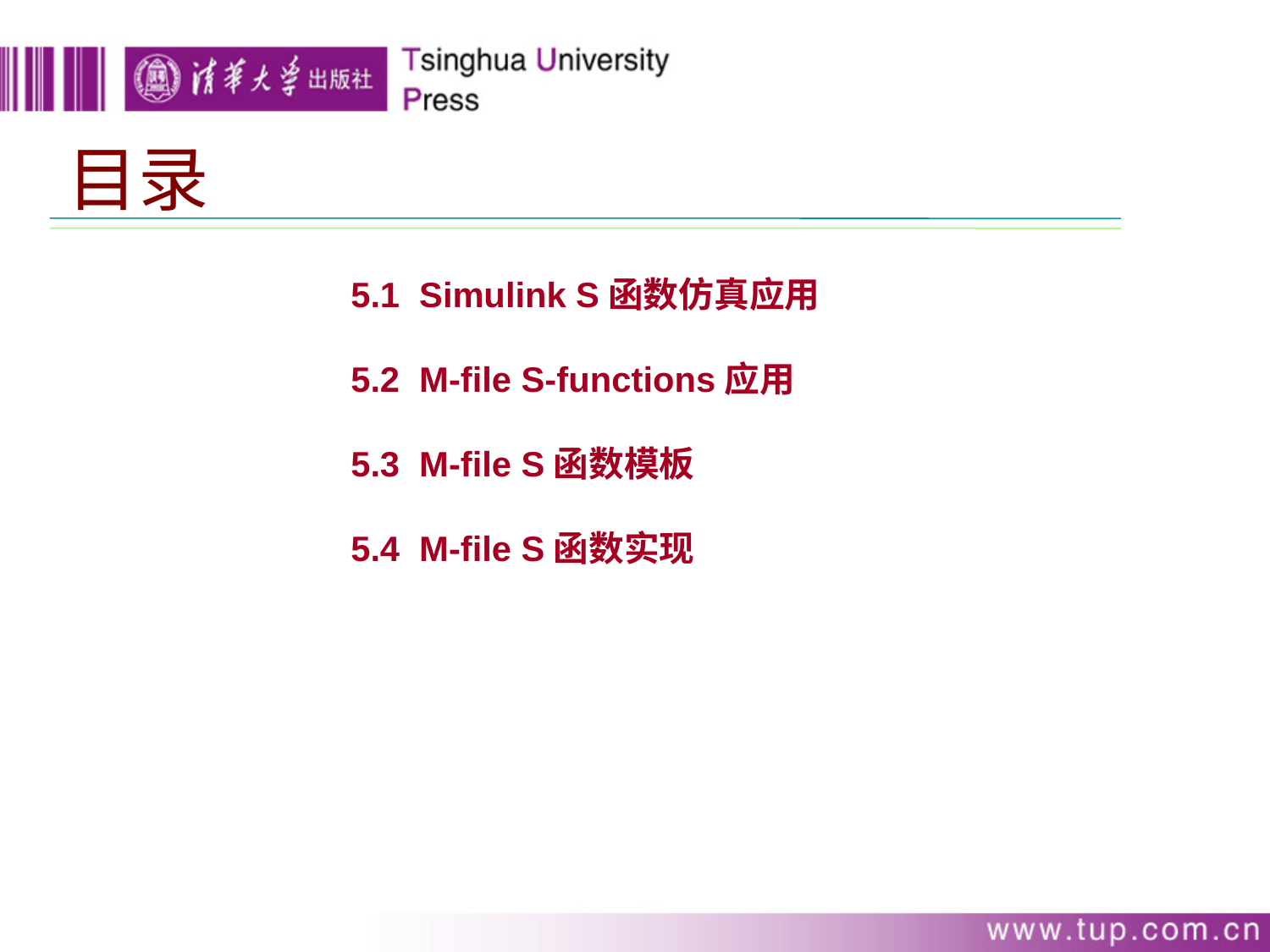

目录
5.1  Simulink S函数仿真应用

5.2  M-file S-functions应用

5.3  M-file S函数模板

5.4  M-file S函数实现